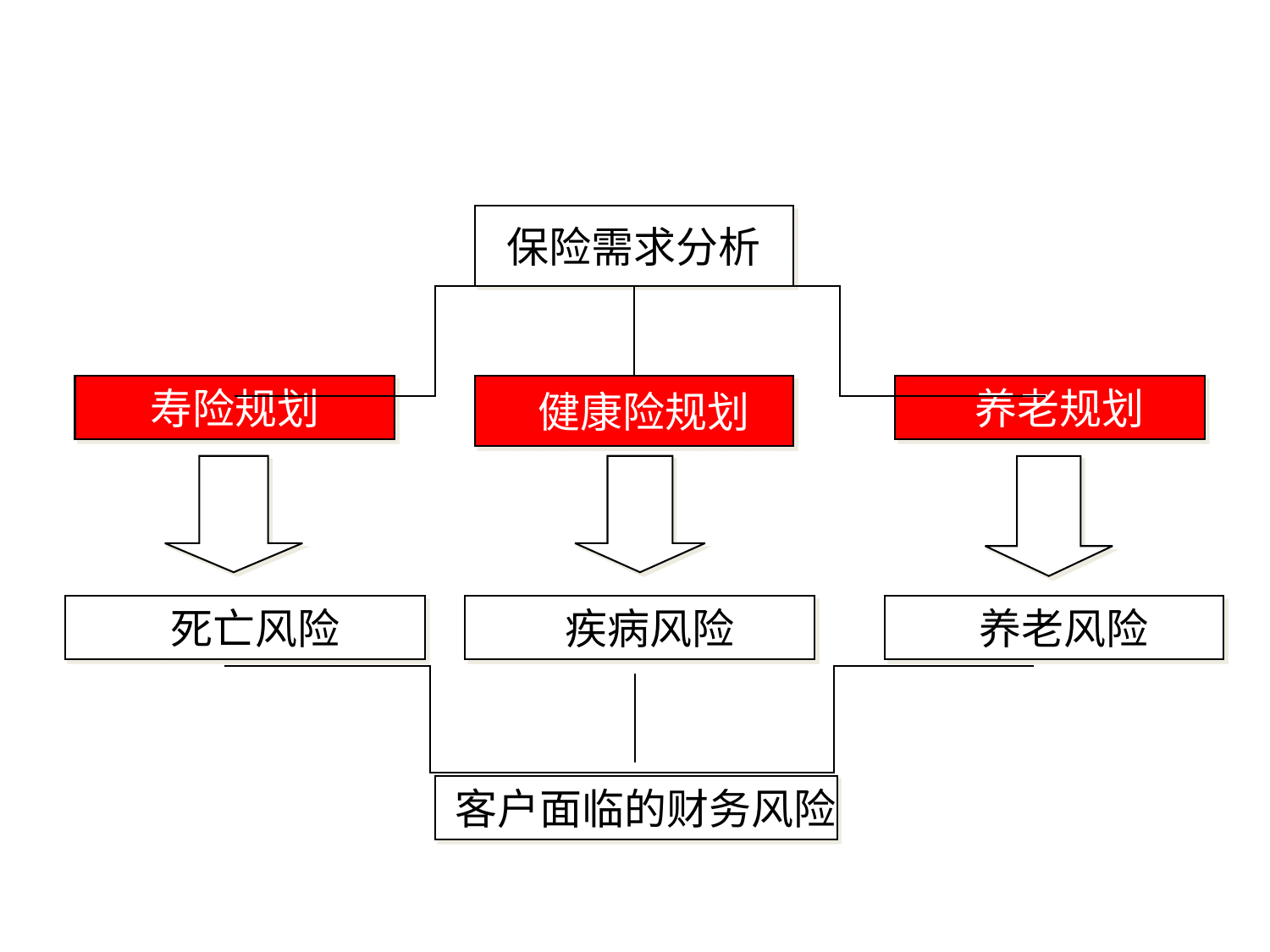

保险需求分析
寿险规划
 养老规划
 健康险规划

 死亡风险
 疾病风险
 养老风险
 客户面临的财务风险